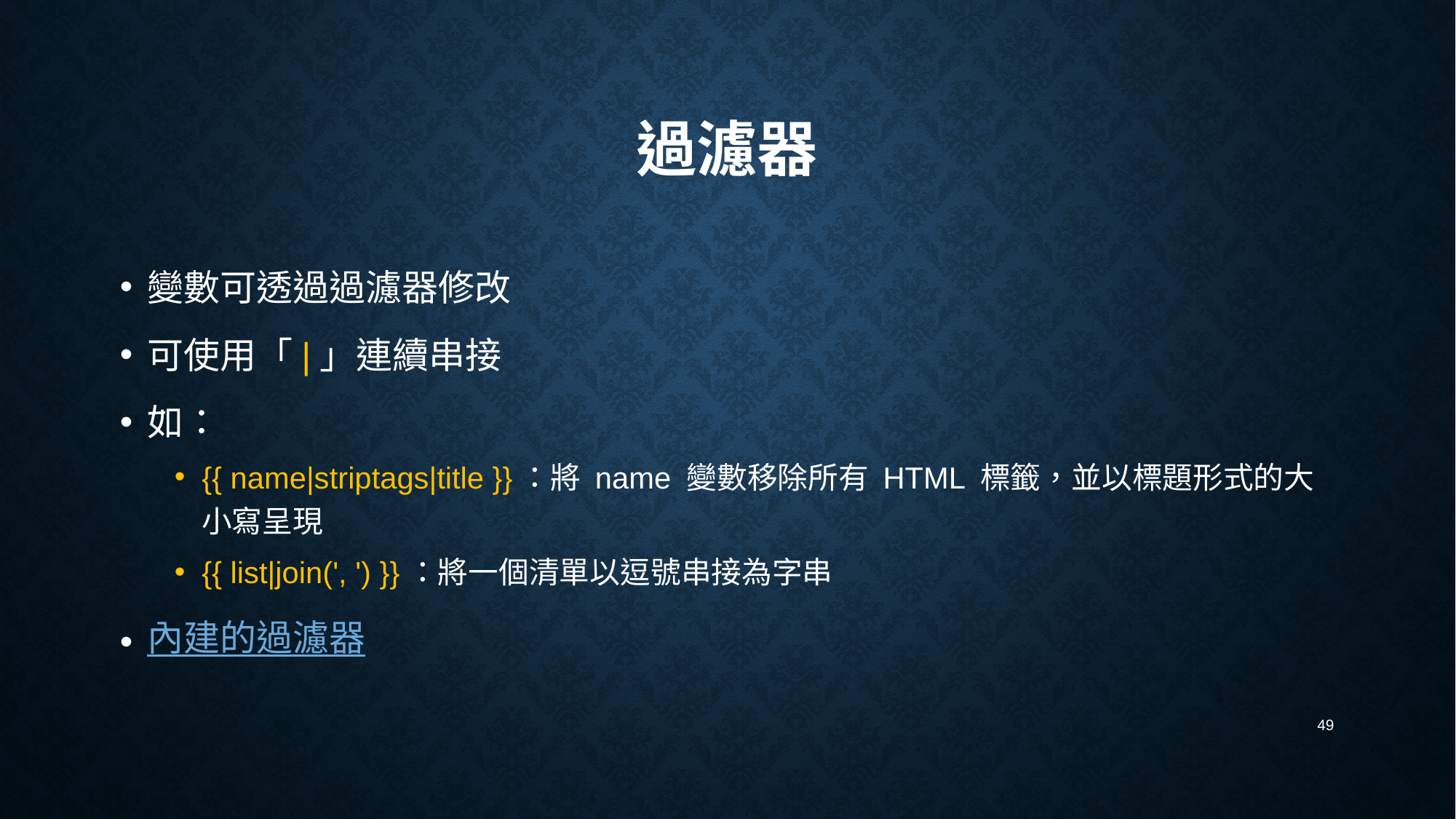

# 過濾器
變數可透過過濾器修改
可使用「|」連續串接
如：
{{ name|striptags|title }}：將 name 變數移除所有 HTML 標籤，並以標題形式的大小寫呈現
{{ list|join(', ') }}：將一個清單以逗號串接為字串
內建的過濾器
49